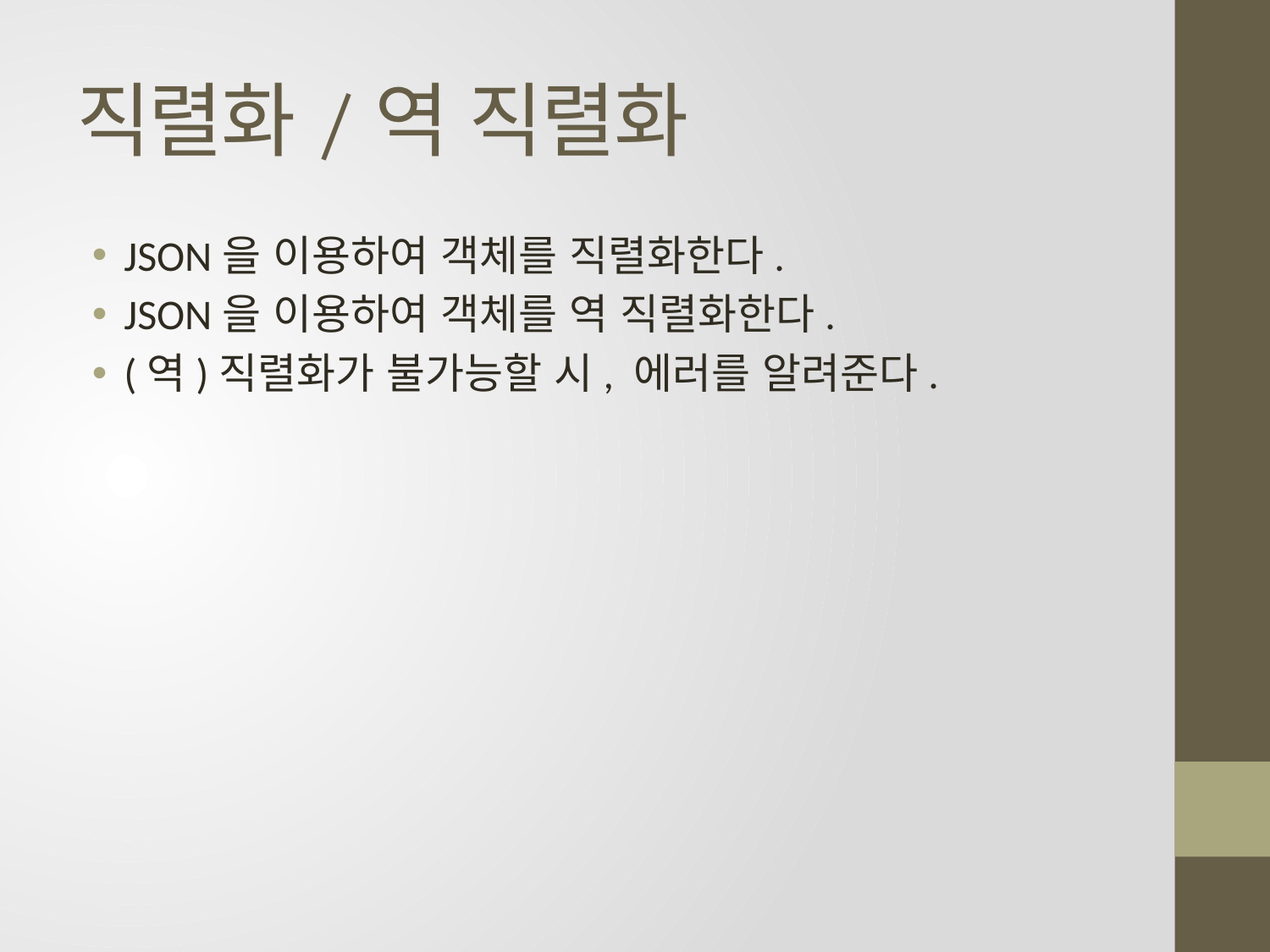

# 직렬화/역 직렬화
JSON을 이용하여 객체를 직렬화한다.
JSON을 이용하여 객체를 역 직렬화한다.
(역)직렬화가 불가능할 시, 에러를 알려준다.